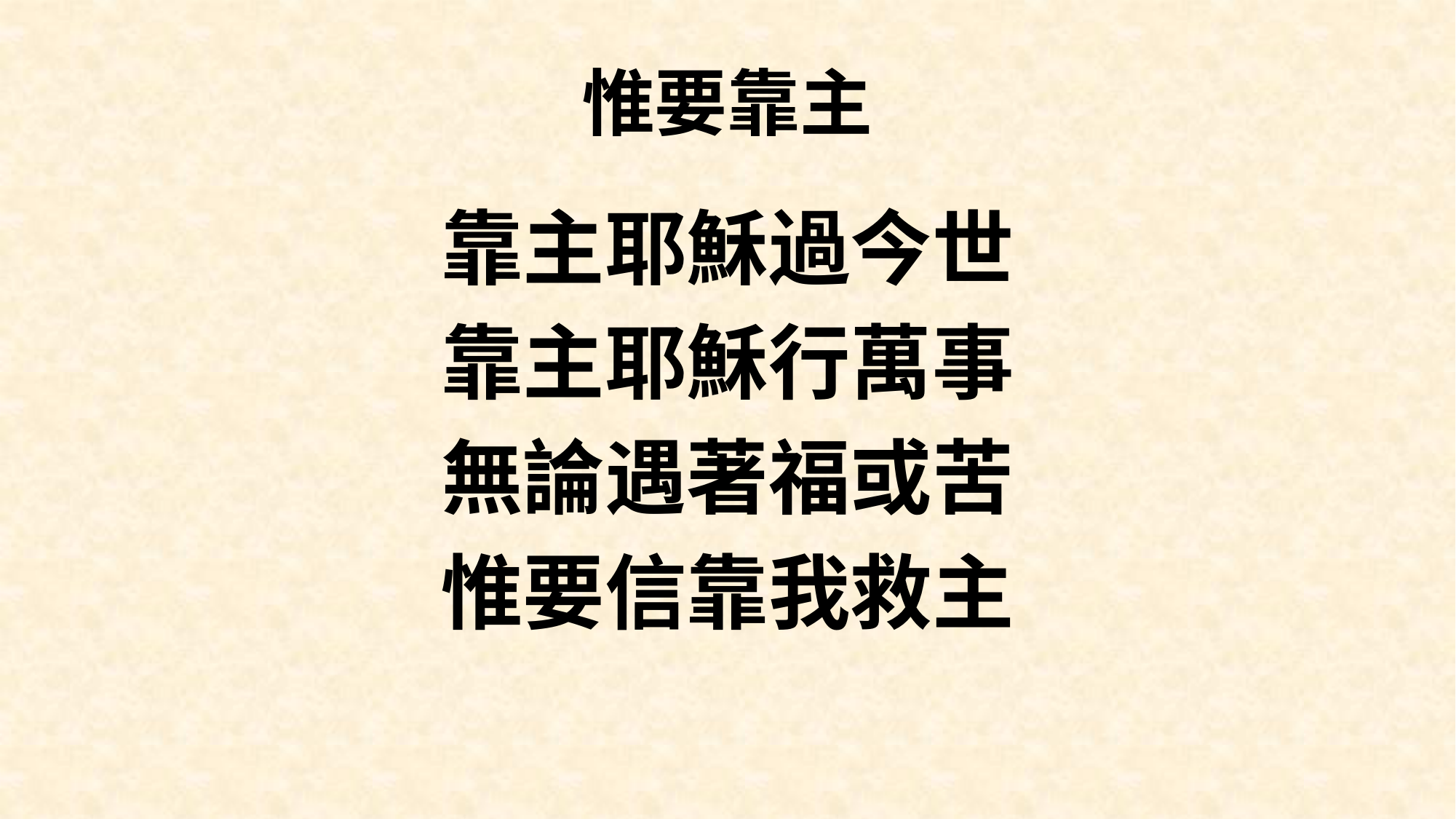

# 惟要靠主
靠主耶穌過今世
靠主耶穌行萬事
無論遇著福或苦
惟要信靠我救主